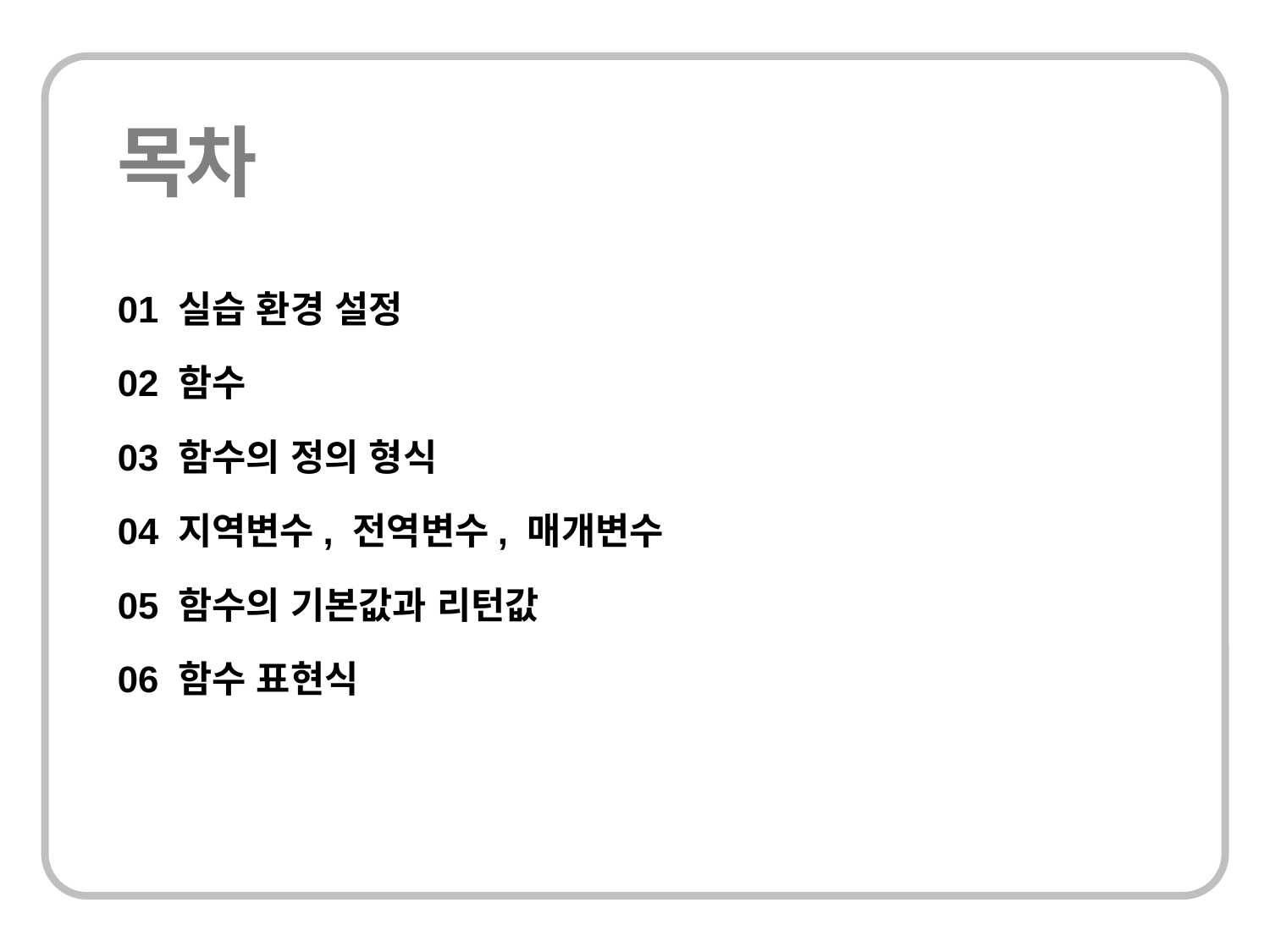

01 실습 환경 설정
02 함수
03 함수의 정의 형식
04 지역변수, 전역변수, 매개변수
05 함수의 기본값과 리턴값
06 함수 표현식